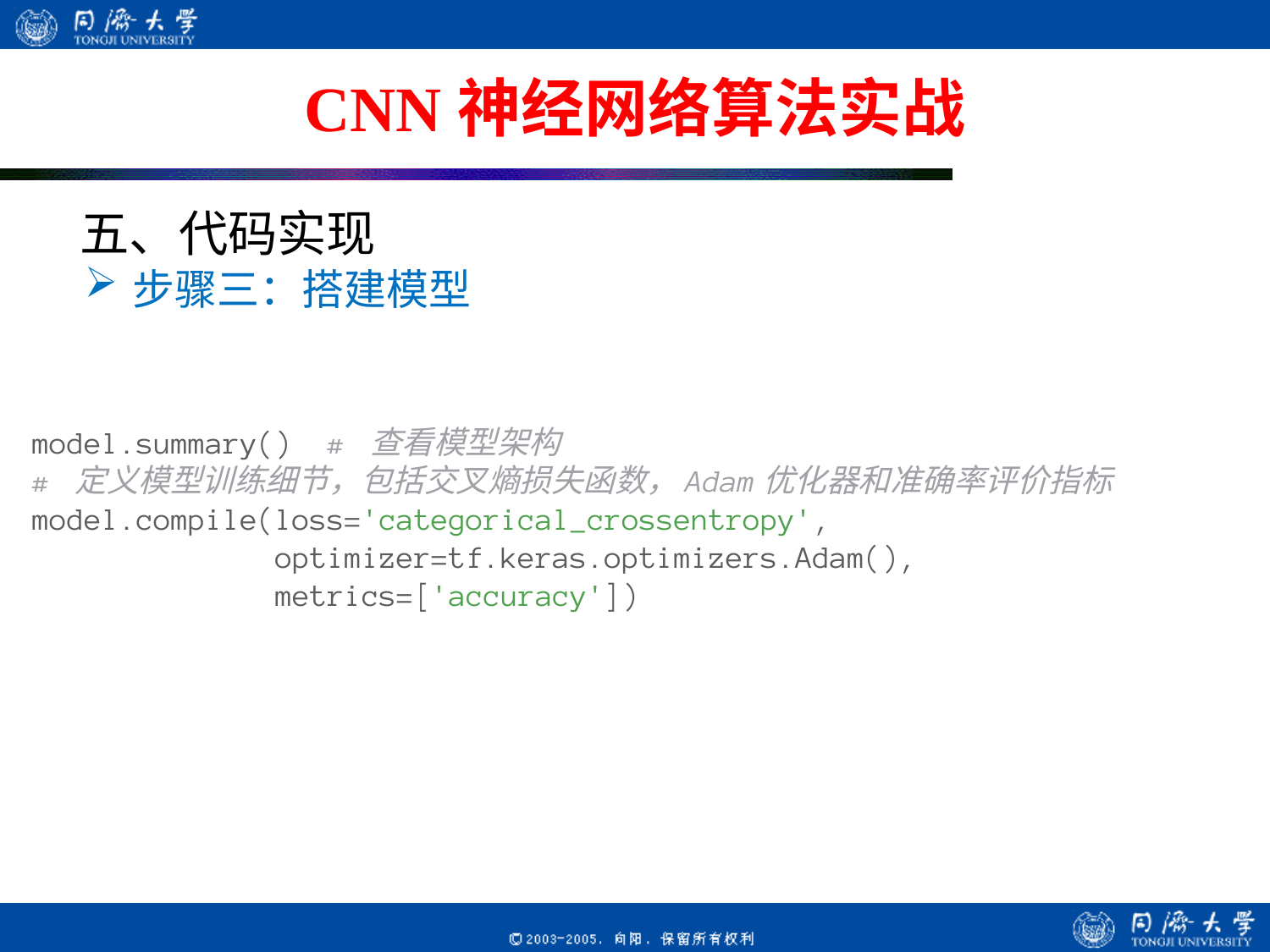

# CNN神经网络算法实战
五、代码实现

步骤三：搭建模型
model.summary()  # 查看模型架构
# 定义模型训练细节，包括交叉熵损失函数，Adam优化器和准确率评价指标
model.compile(loss='categorical_crossentropy',
              optimizer=tf.keras.optimizers.Adam(),
              metrics=['accuracy'])